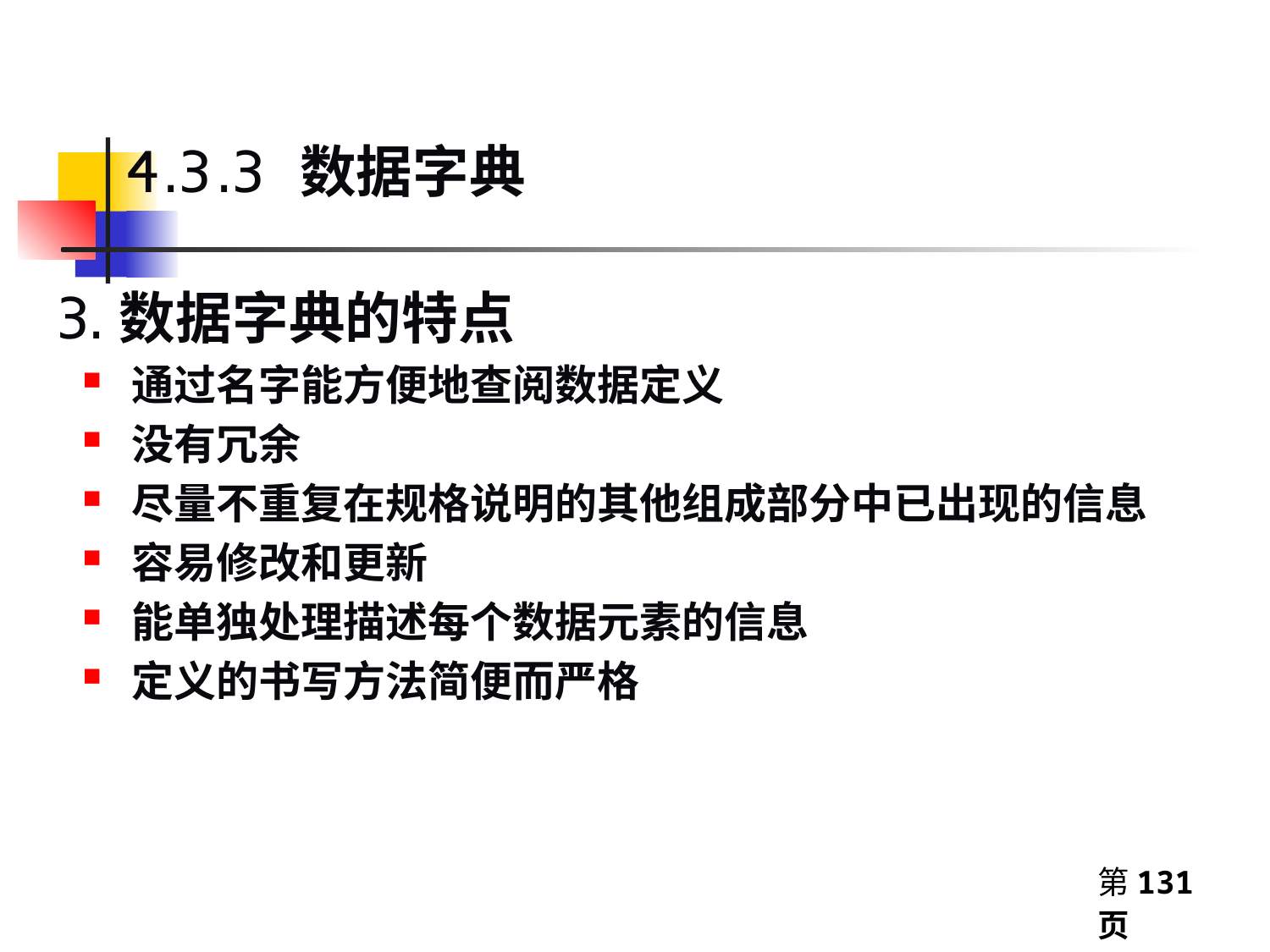

4.3.3 数据字典
3.数据字典的特点
通过名字能方便地查阅数据定义
没有冗余
尽量不重复在规格说明的其他组成部分中已出现的信息
容易修改和更新
能单独处理描述每个数据元素的信息
定义的书写方法简便而严格